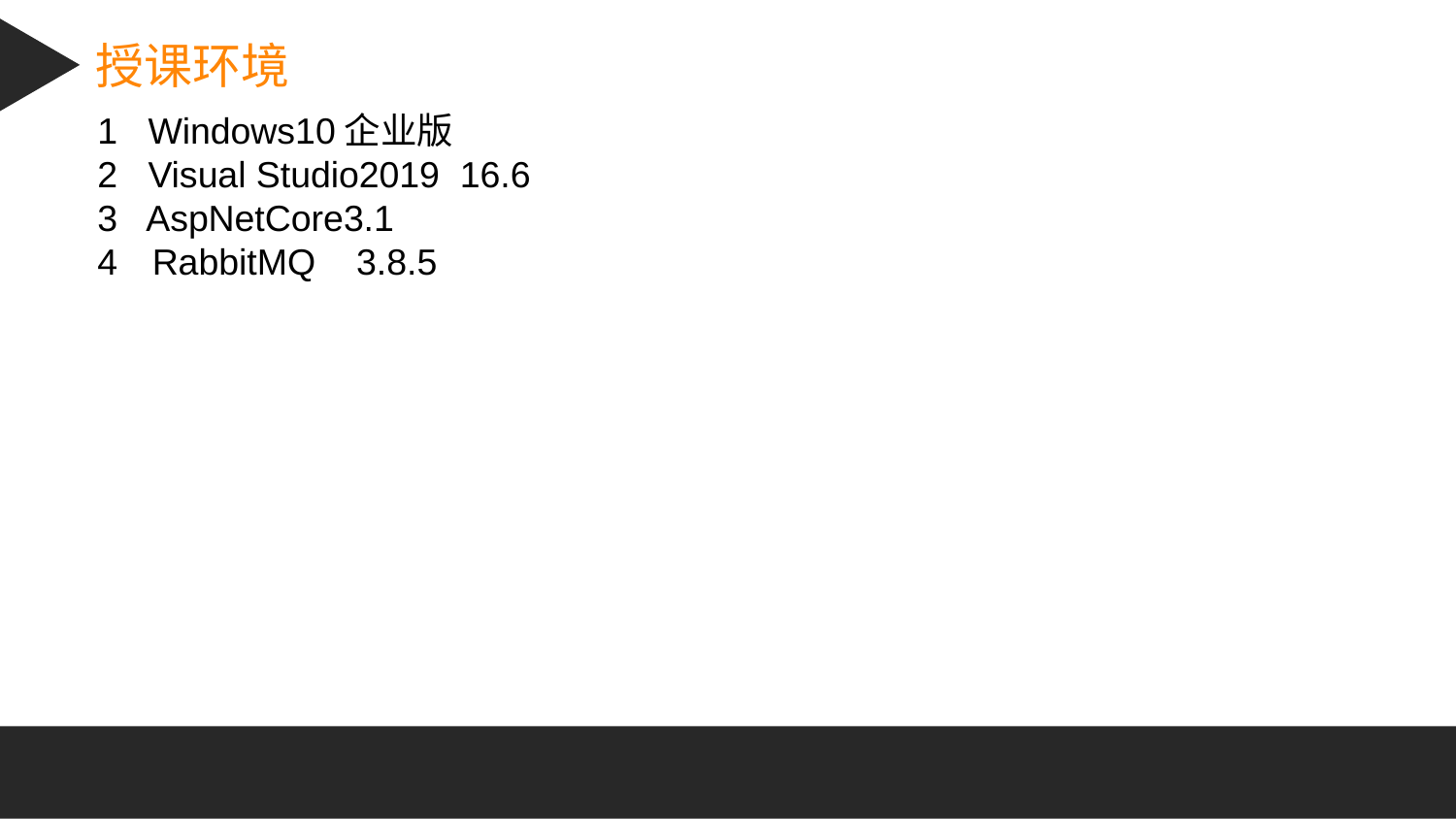

授课环境
1   Windows10企业版
2   Visual Studio2019  16.6
3   AspNetCore3.1
RabbitMQ    3.8.5